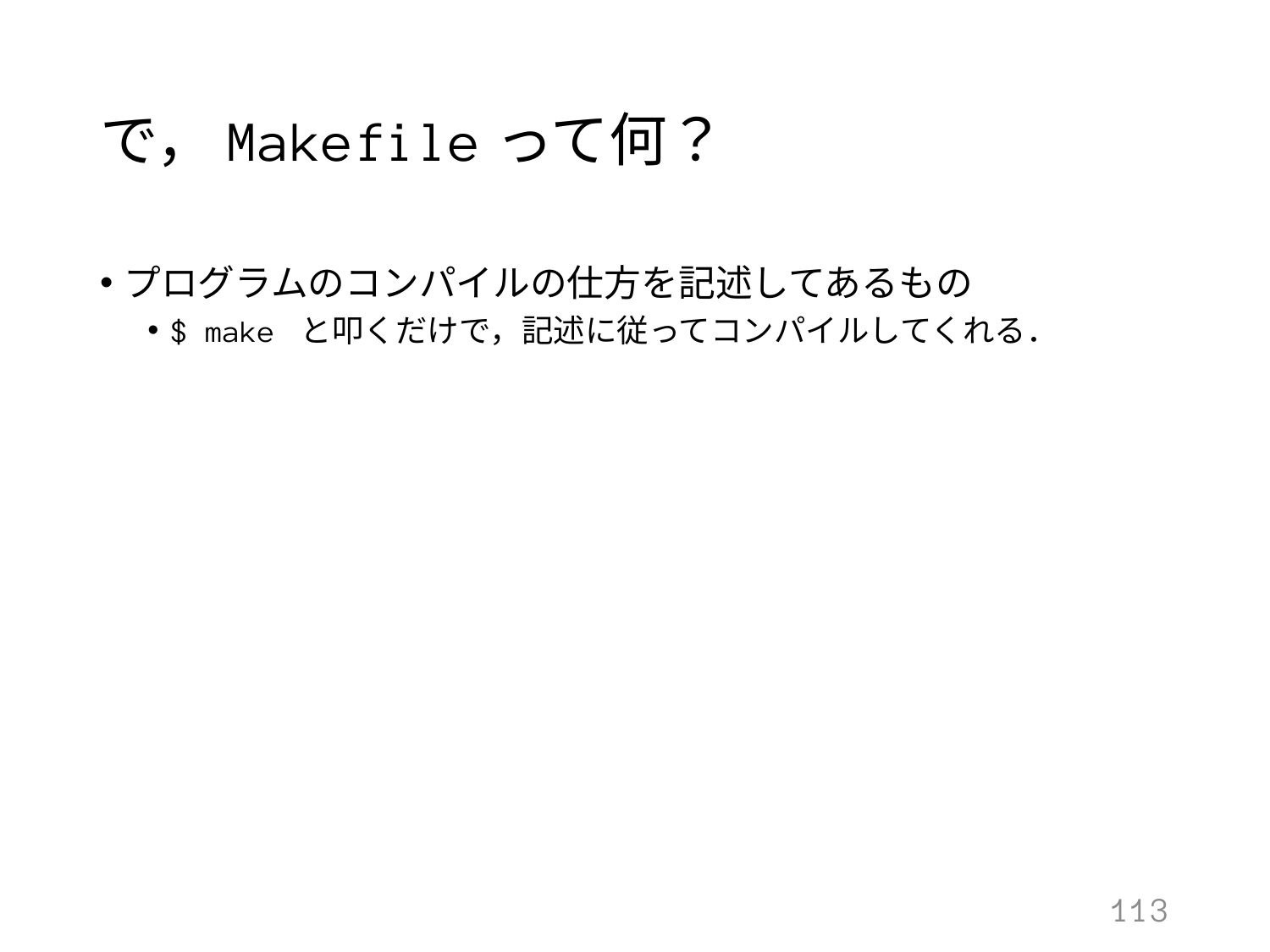

# で，Makefileって何？
プログラムのコンパイルの仕方を記述してあるもの
$ make と叩くだけで，記述に従ってコンパイルしてくれる．

113